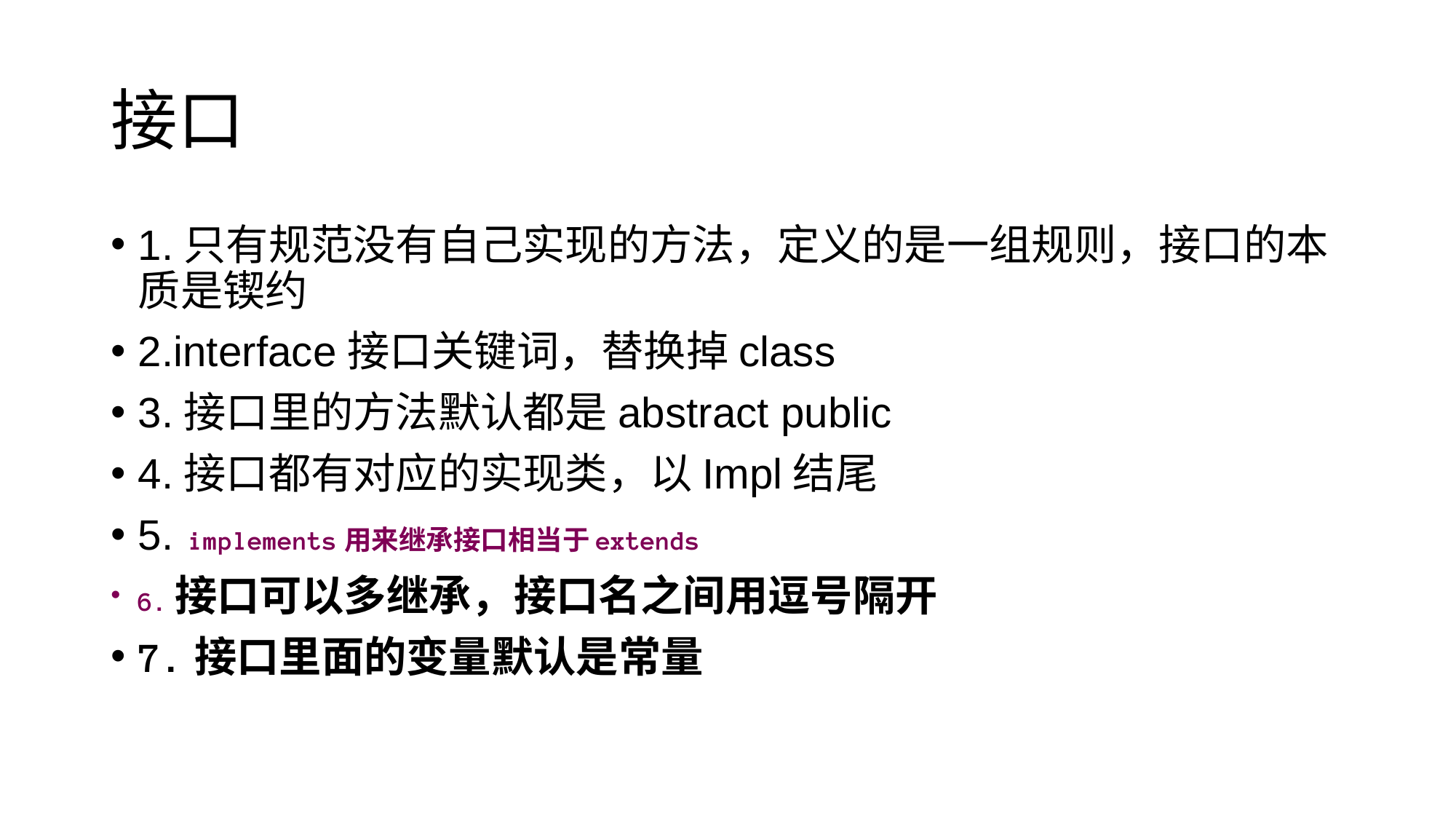

# 接口
1.只有规范没有自己实现的方法，定义的是一组规则，接口的本质是锲约
2.interface接口关键词，替换掉class
3.接口里的方法默认都是abstract public
4.接口都有对应的实现类，以Impl结尾
5. implements用来继承接口相当于extends
6.接口可以多继承，接口名之间用逗号隔开
7.接口里面的变量默认是常量